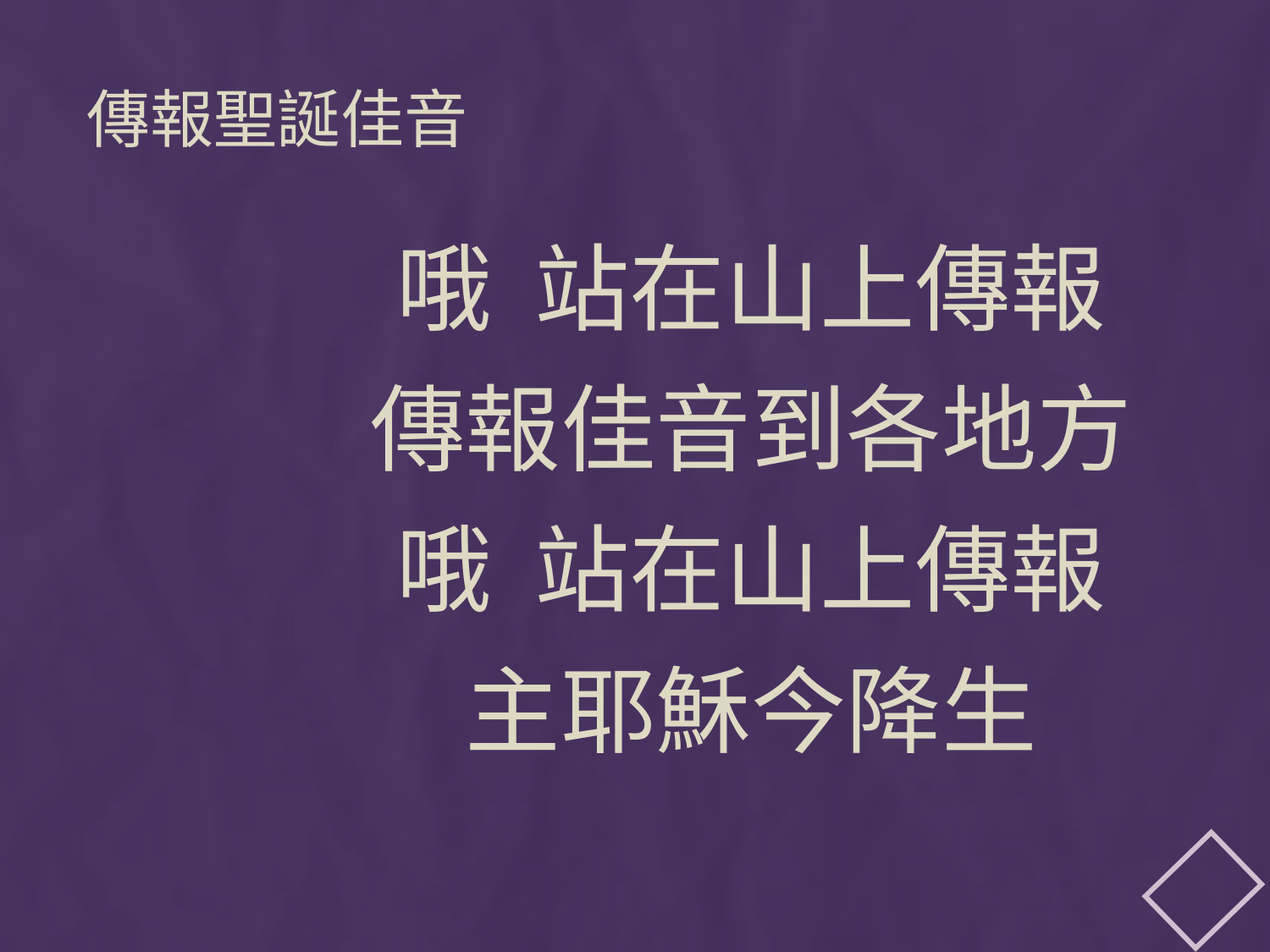

# 傳報聖誕佳音
哦  站在山上傳報
傳報佳音到各地方
哦  站在山上傳報
主耶穌今降生